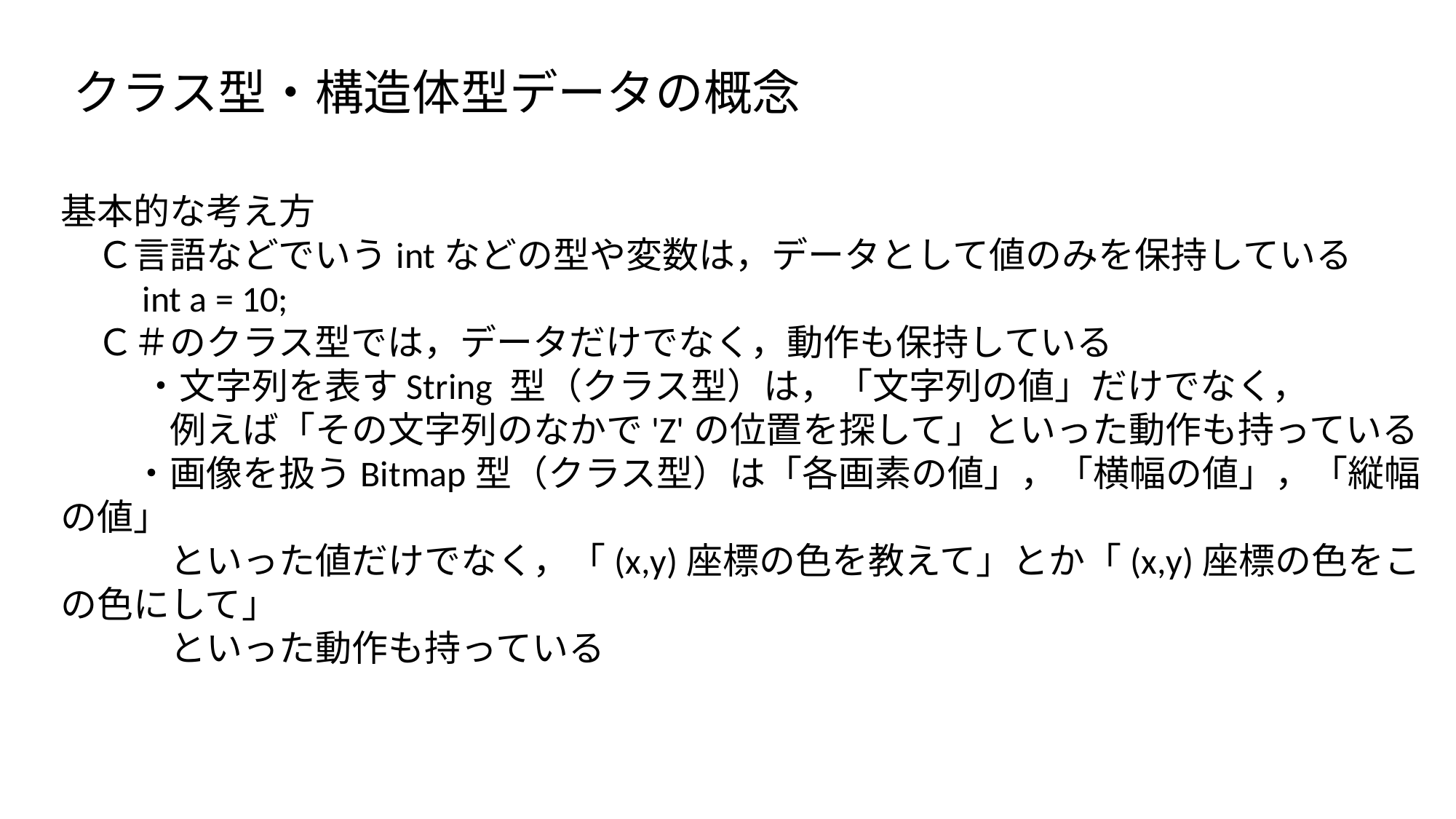

クラス型・構造体型データの概念
基本的な考え方
　Ｃ言語などでいうintなどの型や変数は，データとして値のみを保持している
　　int a = 10;
　Ｃ＃のクラス型では，データだけでなく，動作も保持している
         ・文字列を表すString 型（クラス型）は，「文字列の値」だけでなく，
　　　例えば「その文字列のなかで'Z'の位置を探して」といった動作も持っている
　　・画像を扱うBitmap型（クラス型）は「各画素の値」，「横幅の値」，「縦幅の値」
　　　といった値だけでなく，「(x,y)座標の色を教えて」とか「(x,y)座標の色をこの色にして」
　　　といった動作も持っている